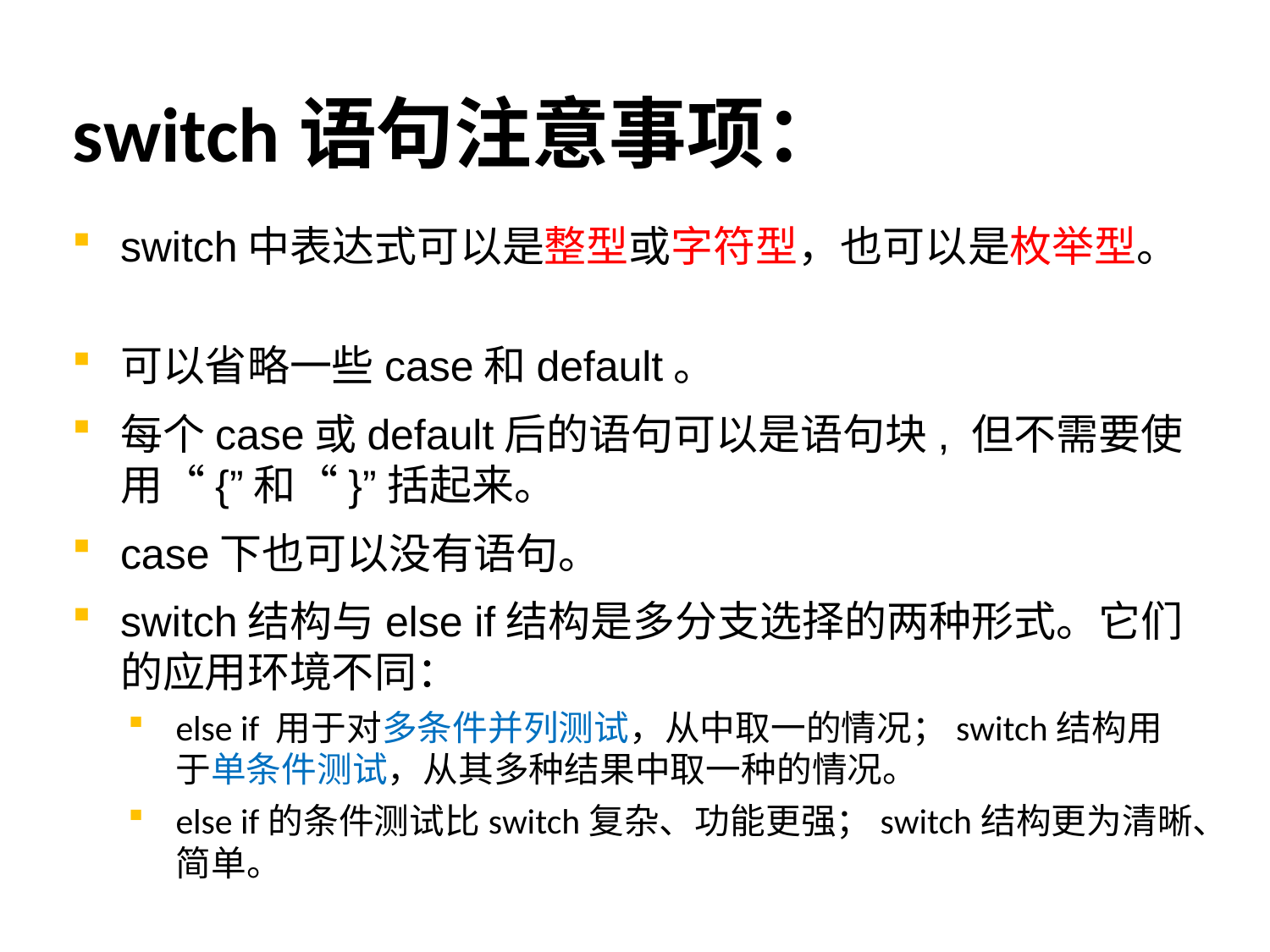

# switch语句注意事项：
switch中表达式可以是整型或字符型，也可以是枚举型。
可以省略一些case和default。
每个case或default后的语句可以是语句块, 但不需要使用“{”和“}”括起来。
case下也可以没有语句。
switch结构与else if结构是多分支选择的两种形式。它们的应用环境不同：
else if 用于对多条件并列测试，从中取一的情况；switch结构用于单条件测试，从其多种结果中取一种的情况。
else if的条件测试比switch复杂、功能更强；switch结构更为清晰、简单。